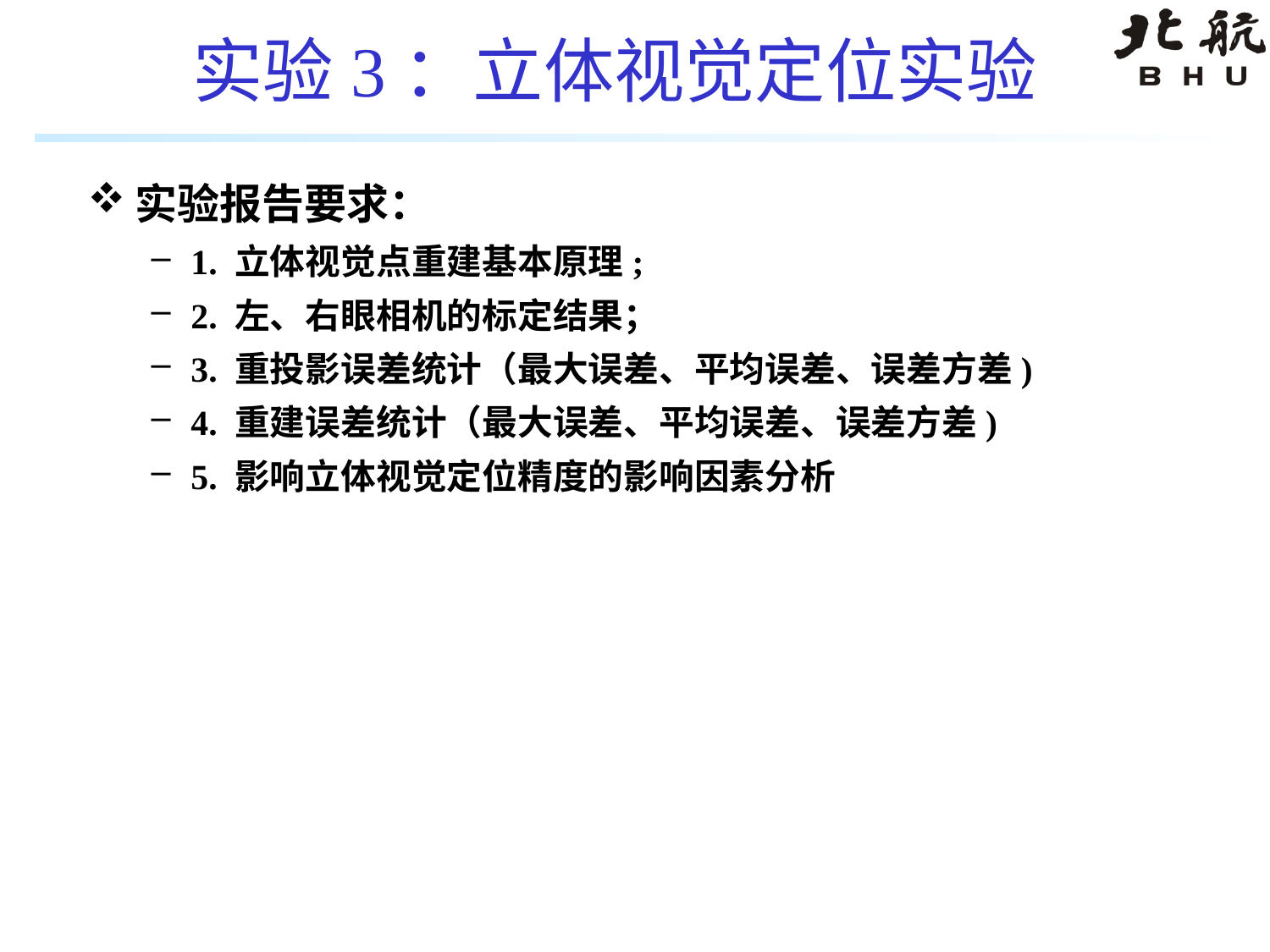

# 实验3：立体视觉定位实验
实验报告要求：
1. 立体视觉点重建基本原理;
2. 左、右眼相机的标定结果；
3. 重投影误差统计（最大误差、平均误差、误差方差)
4. 重建误差统计（最大误差、平均误差、误差方差)
5. 影响立体视觉定位精度的影响因素分析